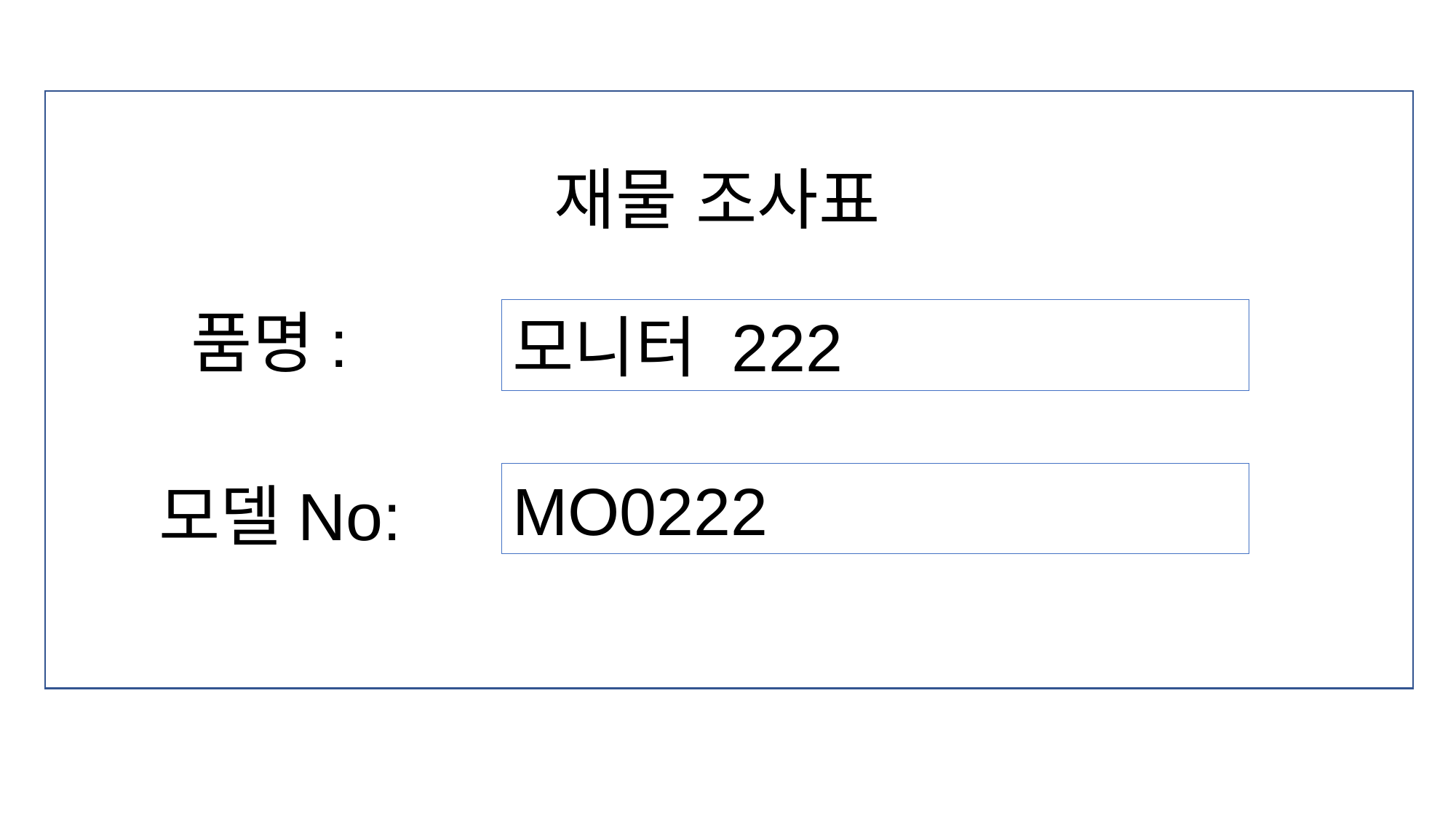

재물 조사표
품명:
모니터 222
MO0222
모델No: